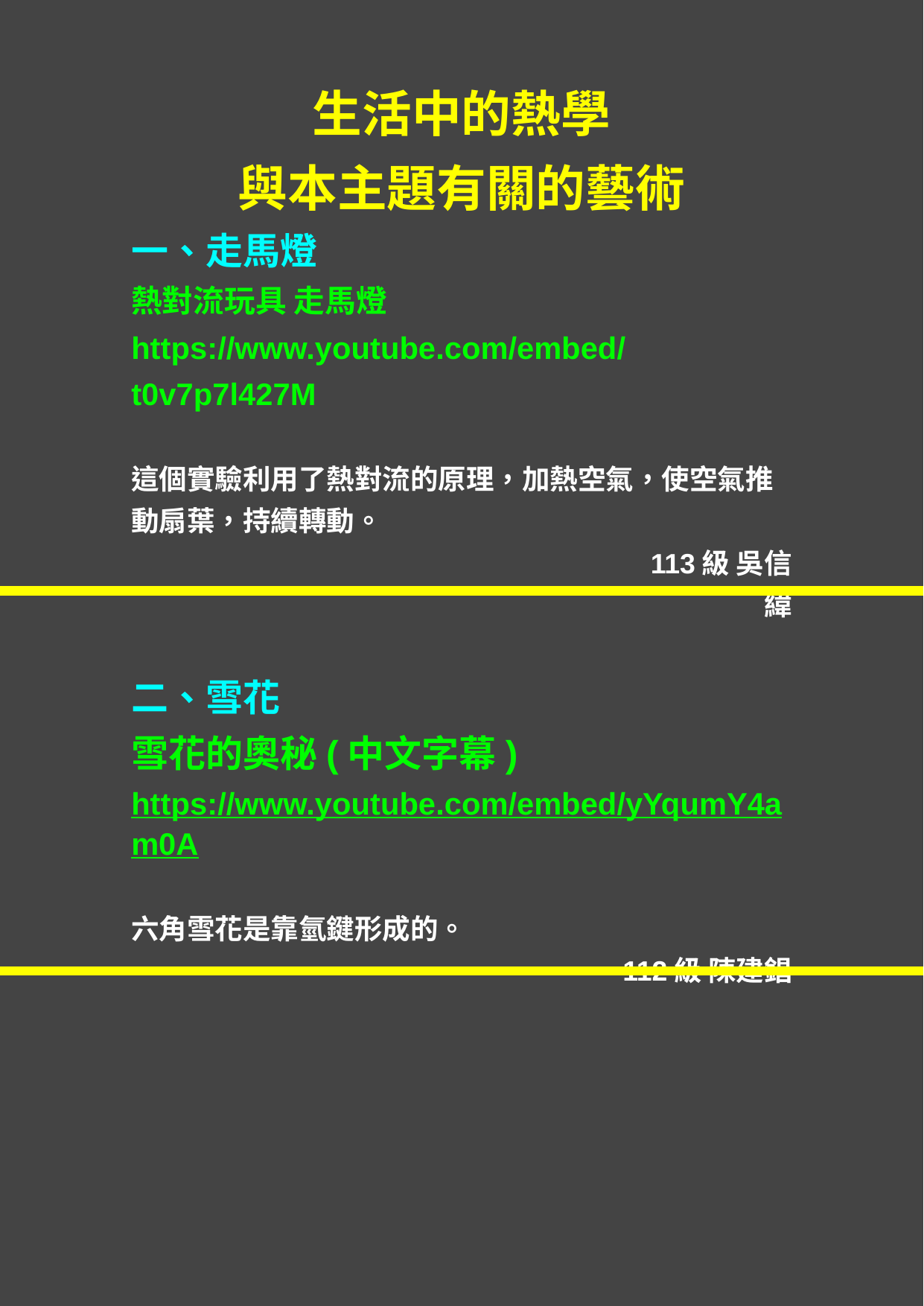

生活中的熱學
與本主題有關的藝術
一、走馬燈
熱對流玩具 走馬燈
https://www.youtube.com/embed/t0v7p7l427M

這個實驗利用了熱對流的原理，加熱空氣，使空氣推動扇葉，持續轉動。
                                                                113級 吳信緯

二、雪花
雪花的奧秘(中文字幕)
https://www.youtube.com/embed/yYqumY4am0A

六角雪花是靠氫鍵形成的。
    	 112級 陳建錩